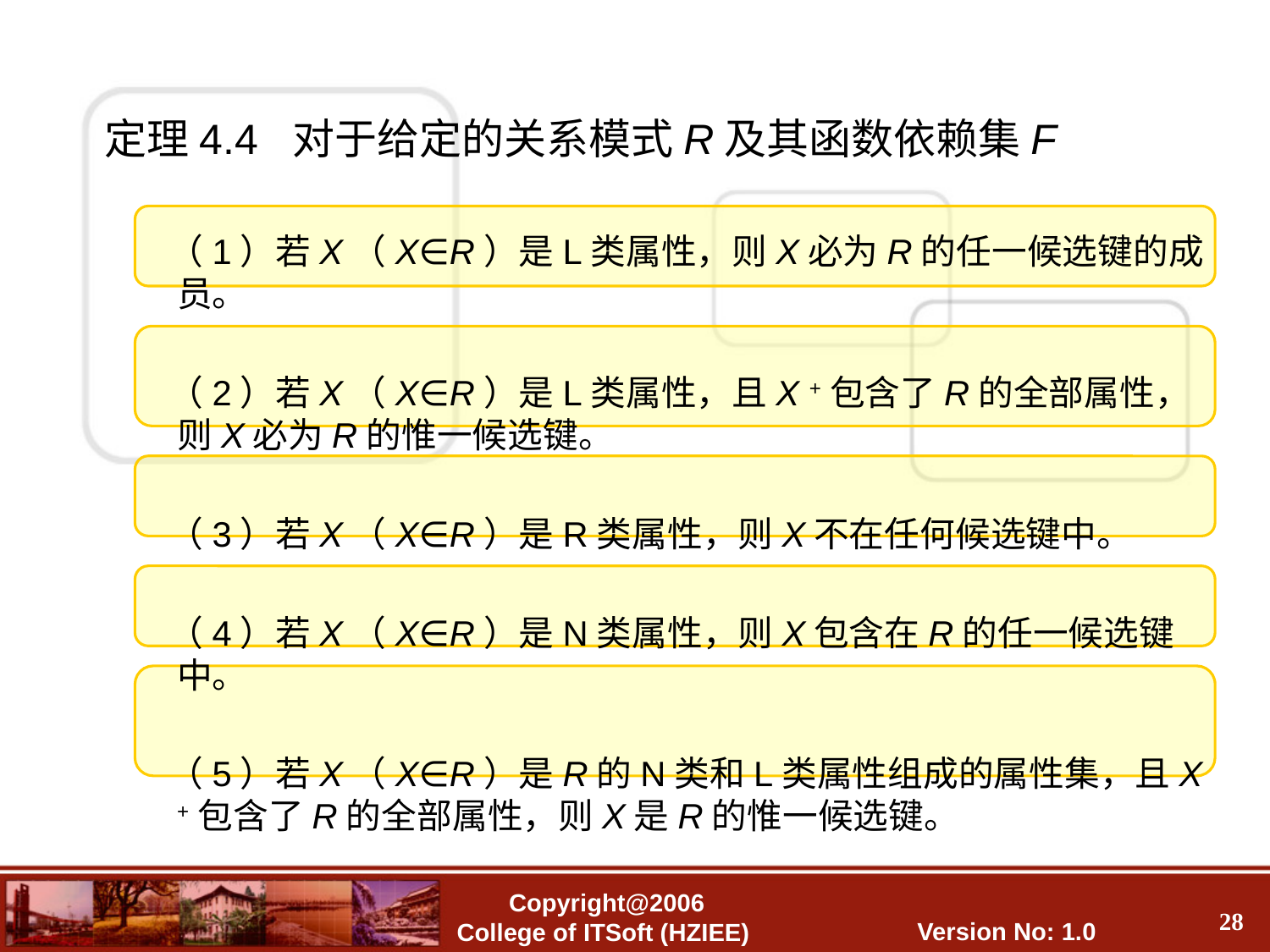

定理4.4  对于给定的关系模式R及其函数依赖集F

（1）若X（X∈R）是L类属性，则X必为R的任一候选键的成员。

（2）若X（X∈R）是L类属性，且X +包含了R的全部属性，则X必为R的惟一候选键。

（3）若X（X∈R）是R类属性，则X不在任何候选键中。

（4）若X（X∈R）是N类属性，则X包含在R的任一候选键中。

（5）若X（X∈R）是R的N类和L类属性组成的属性集，且X +包含了R的全部属性，则X是R的惟一候选键。